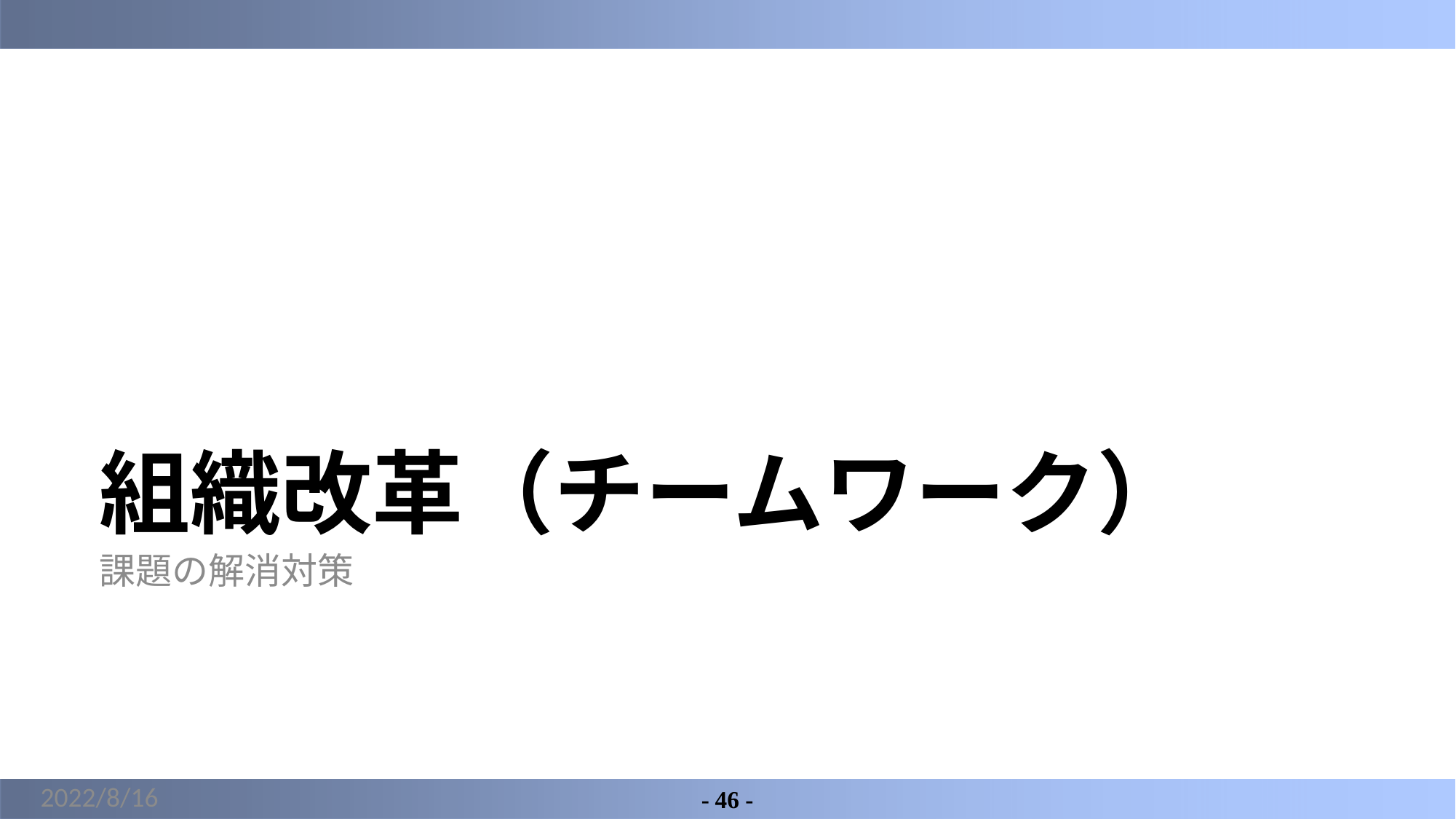

# 組織改革（チームワーク）
課題の解消対策
2022/8/16
- 46 -